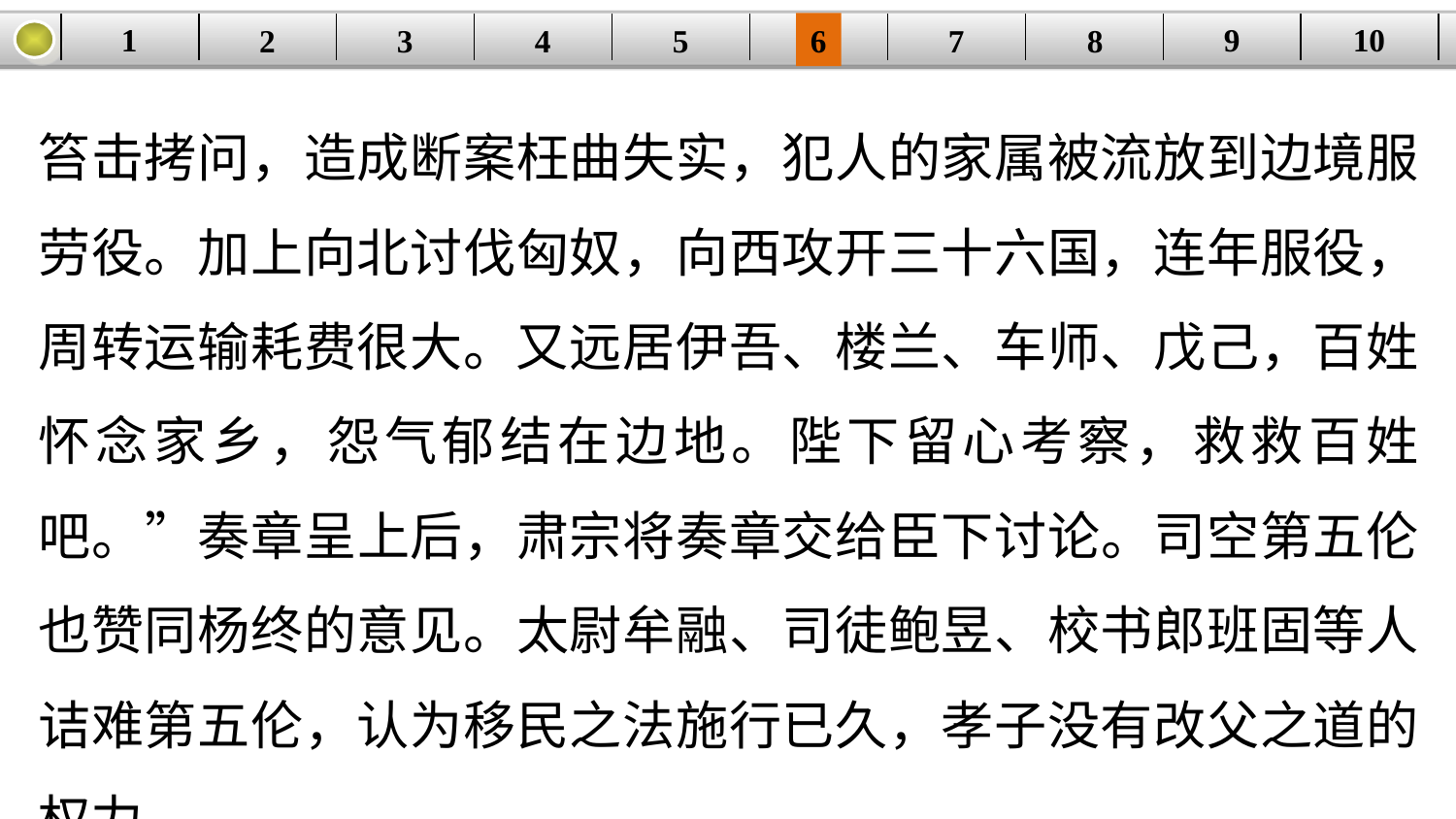

9
10
1
3
4
5
6
8
2
|  |  |  |  |  |  |  |  |  |  |
| --- | --- | --- | --- | --- | --- | --- | --- | --- | --- |
7

笞击拷问，造成断案枉曲失实，犯人的家属被流放到边境服劳役。加上向北讨伐匈奴，向西攻开三十六国，连年服役，周转运输耗费很大。又远居伊吾、楼兰、车师、戊己，百姓怀念家乡，怨气郁结在边地。陛下留心考察，救救百姓吧。”奏章呈上后，肃宗将奏章交给臣下讨论。司空第五伦也赞同杨终的意见。太尉牟融、司徒鲍昱、校书郎班固等人诘难第五伦，认为移民之法施行已久，孝子没有改父之道的权力，